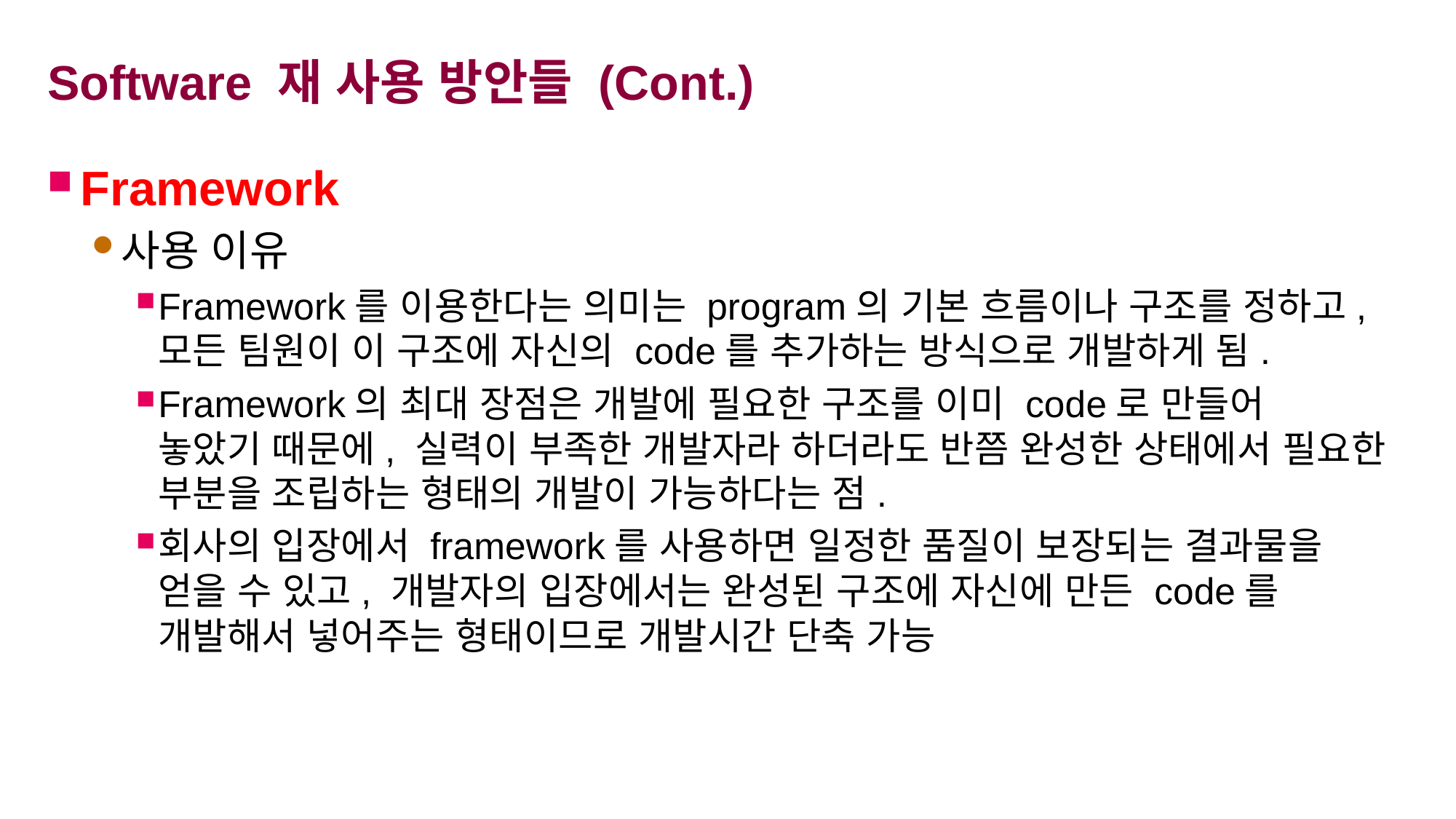

# Software 재 사용 방안들 (Cont.)
Framework
사용 이유
Framework를 이용한다는 의미는 program의 기본 흐름이나 구조를 정하고, 모든 팀원이 이 구조에 자신의 code를 추가하는 방식으로 개발하게 됨.
Framework의 최대 장점은 개발에 필요한 구조를 이미 code로 만들어   놓았기 때문에, 실력이 부족한 개발자라 하더라도 반쯤 완성한 상태에서 필요한 부분을 조립하는 형태의 개발이 가능하다는 점.
회사의 입장에서 framework를 사용하면 일정한 품질이 보장되는 결과물을 얻을 수 있고, 개발자의 입장에서는 완성된 구조에 자신에 만든 code를 개발해서 넣어주는 형태이므로 개발시간 단축 가능